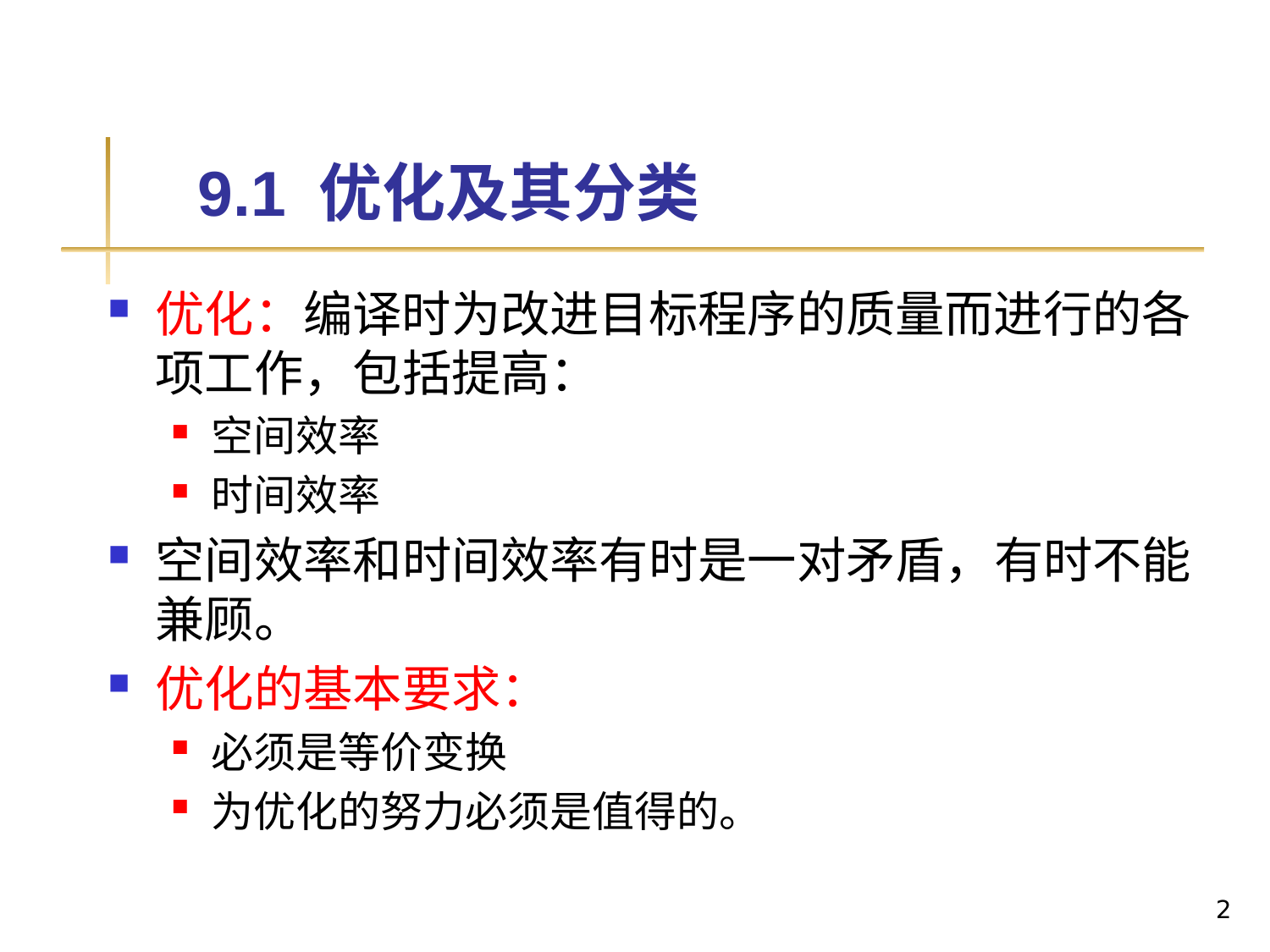

# 9.1 优化及其分类
优化：编译时为改进目标程序的质量而进行的各项工作，包括提高：
空间效率
时间效率
空间效率和时间效率有时是一对矛盾，有时不能兼顾。
优化的基本要求：
必须是等价变换
为优化的努力必须是值得的。
2